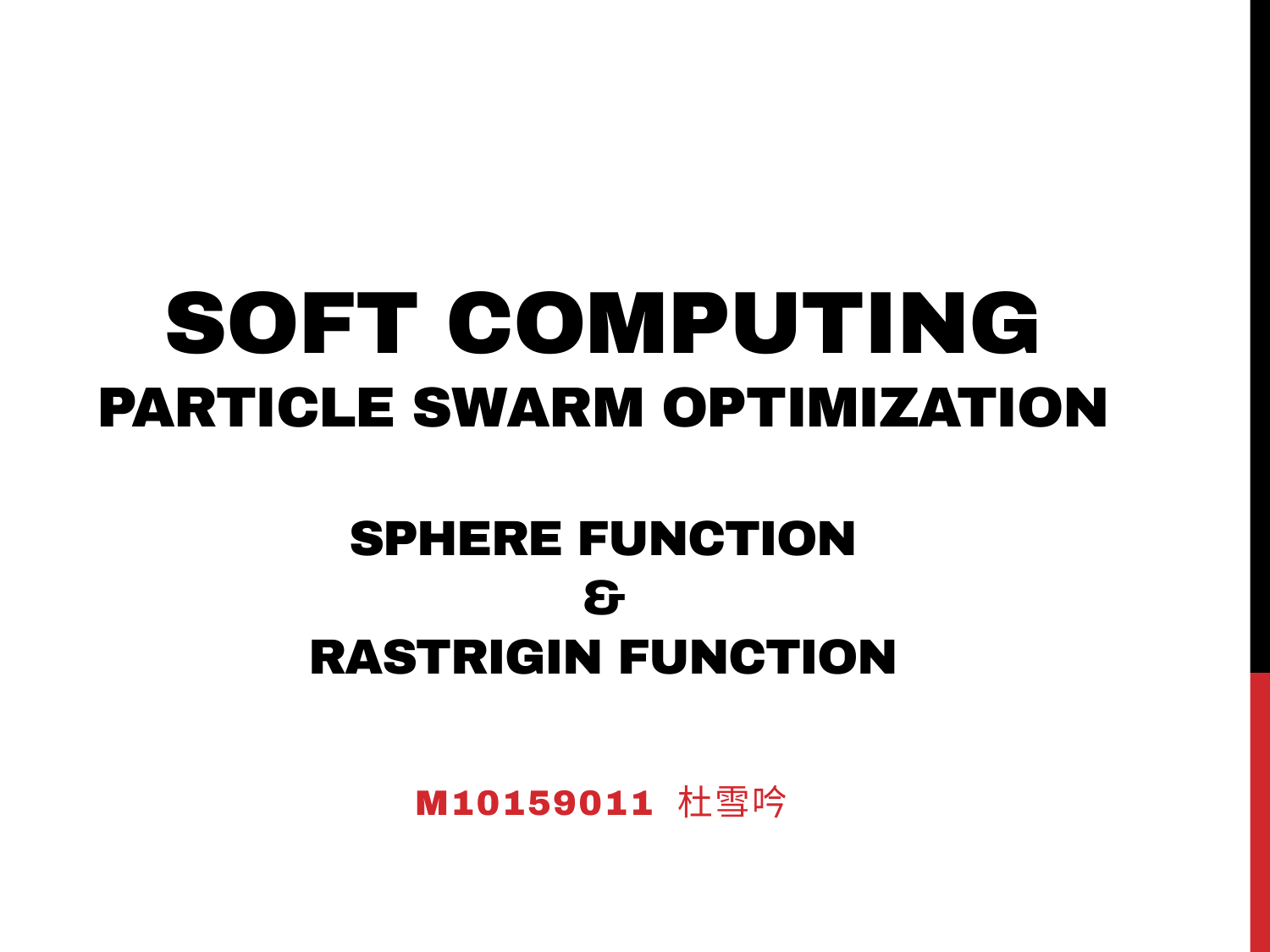

# Soft Computing Particle swarm optimization Sphere function & Rastrigin function
M10159011 杜雪吟